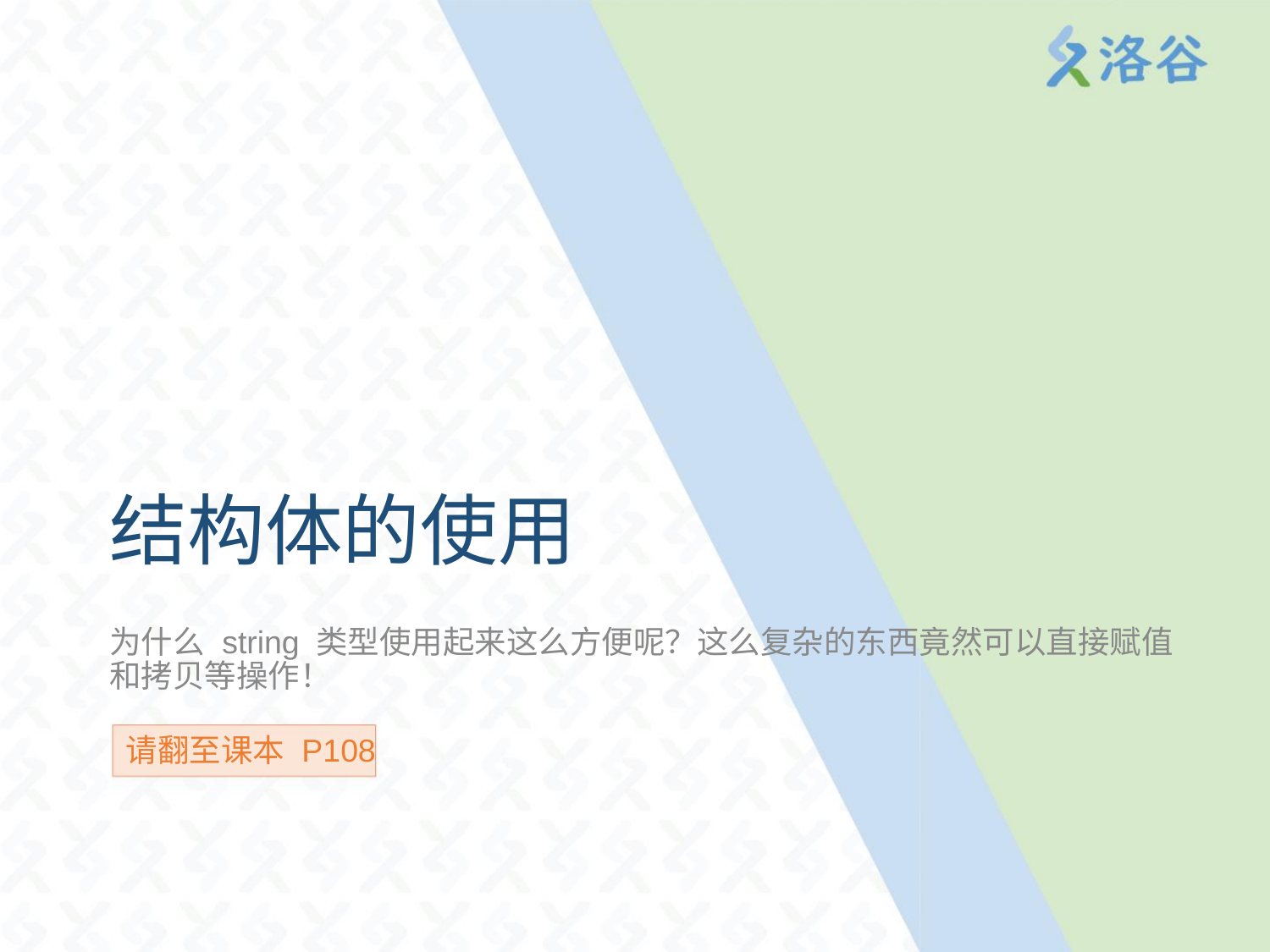

结构体的使用
为什么 string 类型使用起来这么方便呢？这么复杂的东西竟然可以直接赋值
和拷贝等操作！
请翻至课本 P108